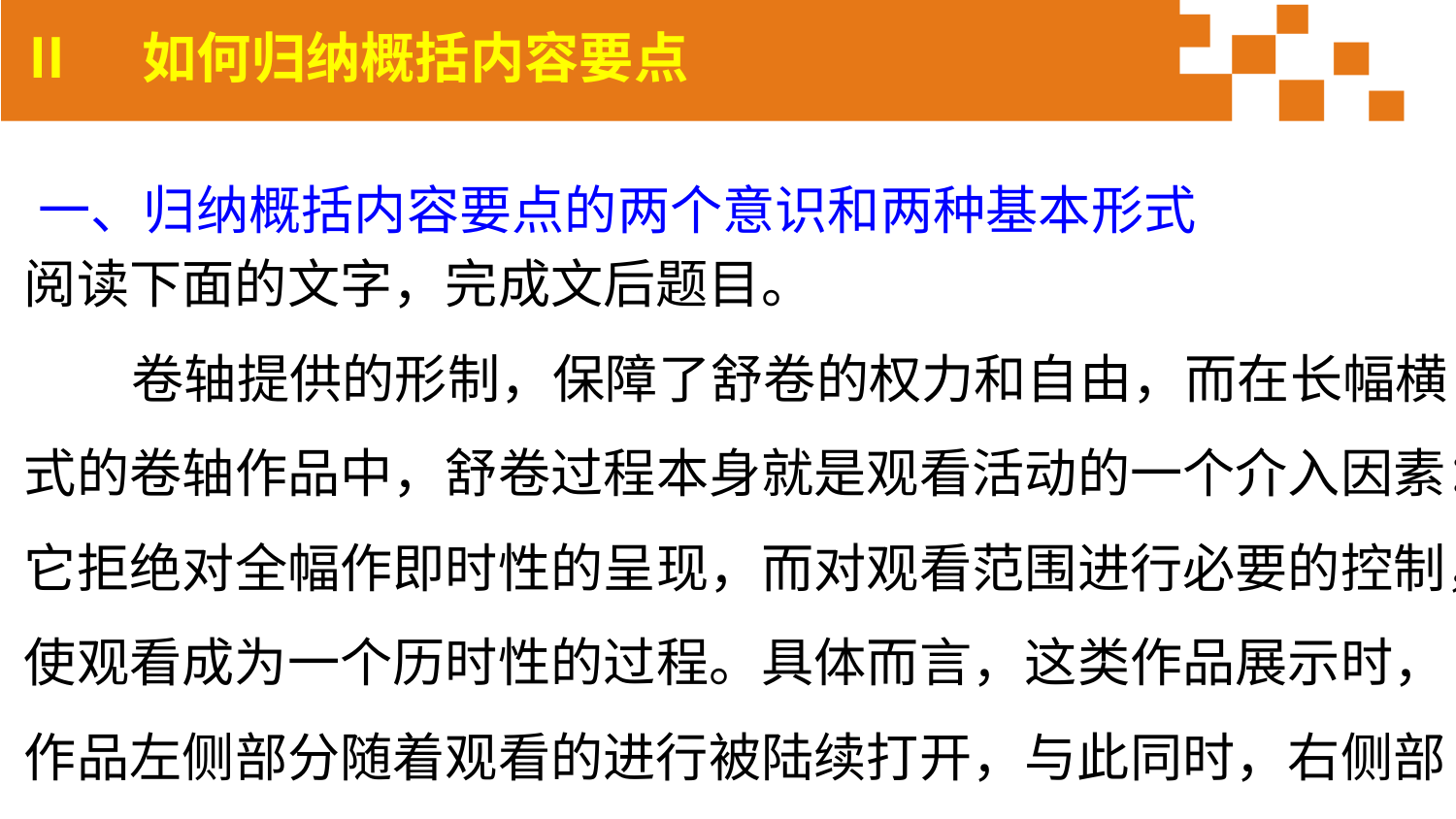

Ⅱ　如何归纳概括内容要点
一、归纳概括内容要点的两个意识和两种基本形式
阅读下面的文字，完成文后题目。
        卷轴提供的形制，保障了舒卷的权力和自由，而在长幅横式的卷轴作品中，舒卷过程本身就是观看活动的一个介入因素：它拒绝对全幅作即时性的呈现，而对观看范围进行必要的控制，使观看成为一个历时性的过程。具体而言，这类作品展示时，作品左侧部分随着观看的进行被陆续打开，与此同时，右侧部